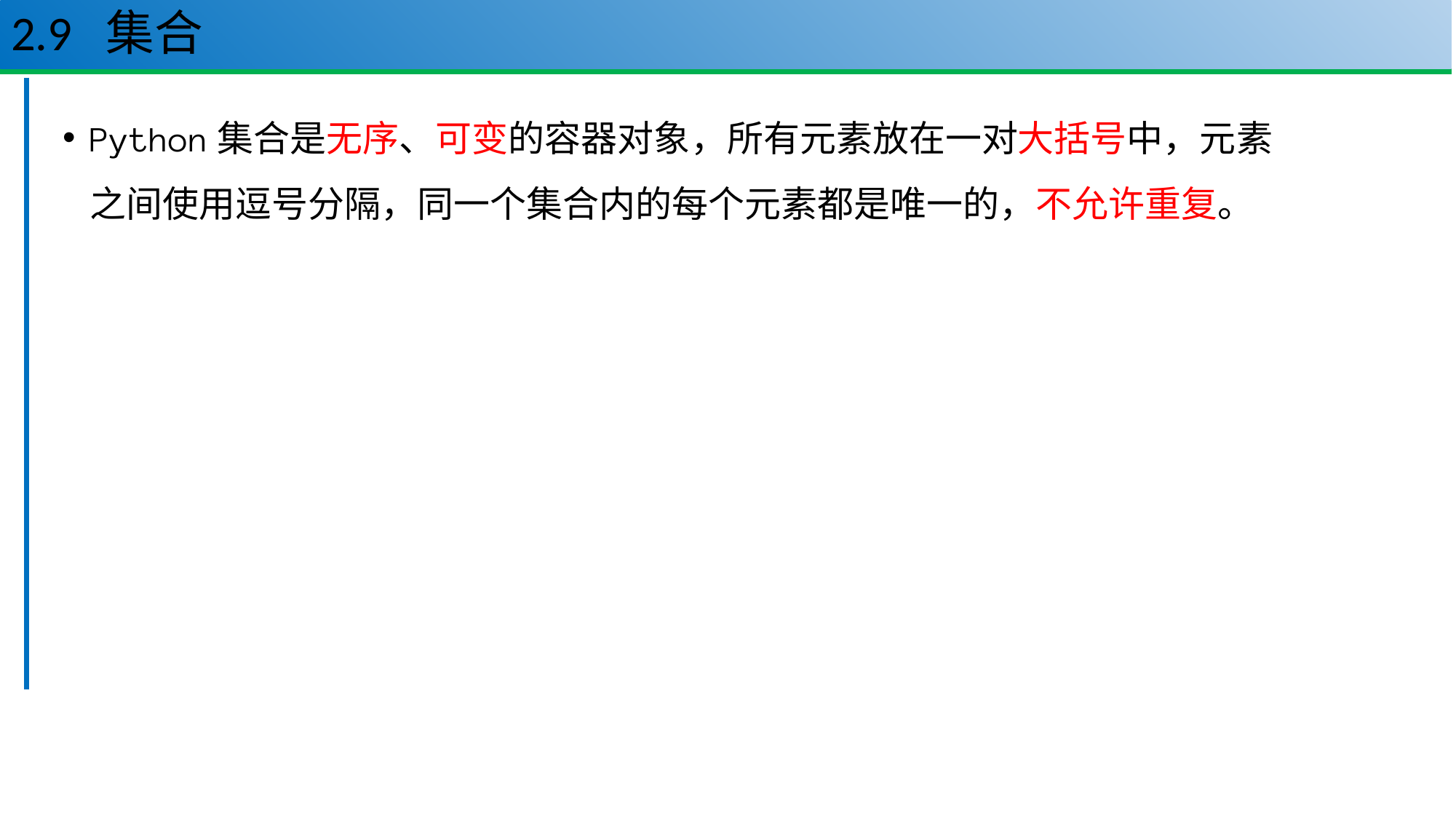

# 2.9  集合
59
Python集合是无序、可变的容器对象，所有元素放在一对大括号中，元素之间使用逗号分隔，同一个集合内的每个元素都是唯一的，不允许重复。